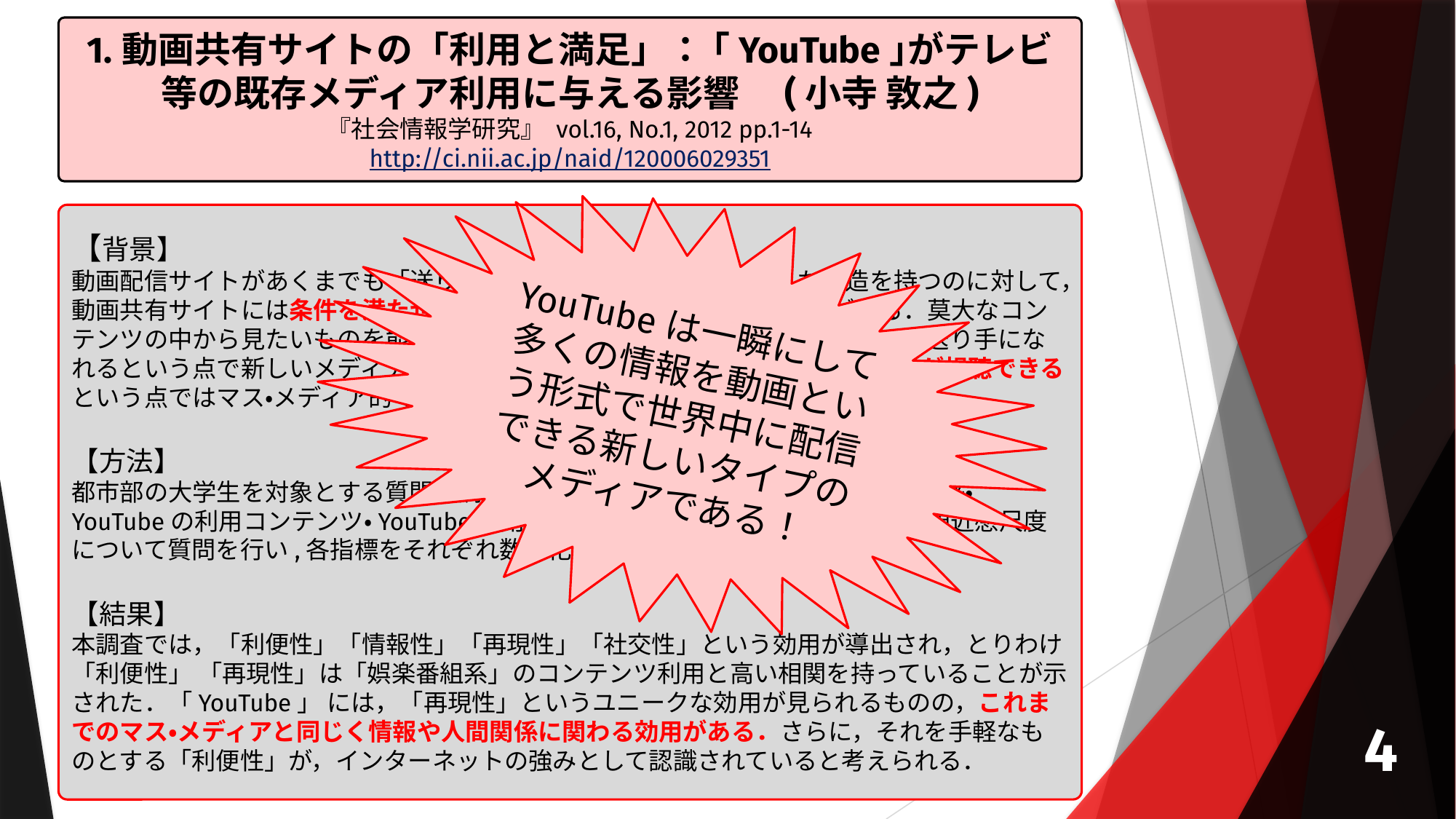

1.動画共有サイトの「利用と満足」： ｢YouTube｣がテレビ等の既存メディア利用に与える影響　(小寺 敦之)
『社会情報学研究』 vol.16, No.1, 2012 pp.1-14
http://ci.nii.ac.jp/naid/120006029351

【背景】
動画配信サイトがあくまでも「送り手→受け手」という固定化された構造を持つのに対して，動画共有サイトには条件を満たせば誰もが作り手・送り手になれる側面がある．莫大なコンテンツの中から見たいものを能動的に選択できる点，あるいは一個人が作り手・送り手になれるという点で新しいメディアといえるYouTubeだが，ひとつの情報を数万人が視聴できるという点ではマス・メディア的でもある．

【方法】
都市部の大学生を対象とする質問紙調査によって調査した.「YouTube」の効用感・YouTubeの利用コンテンツ・YouTube利用スタイル・既存メディアの利用・テレビ親近感尺度について質問を行い,各指標をそれぞれ数値化して評価した.

【結果】
本調査では，「利便性」「情報性」「再現性」「社交性」という効用が導出され，とりわけ「利便性」 「再現性」は「娯楽番組系」のコンテンツ利用と高い相関を持っていることが示された．「YouTube」 には，「再現性」というユニークな効用が見られるものの，これまでのマス・メディアと同じく情報や人間関係に関わる効用がある．さらに，それを手軽なものとする「利便性」が，インターネットの強みとして認識されていると考えられる．

YouTubeは一瞬にして多くの情報を動画という形式で世界中に配信できる新しいタイプのメディアである！
4